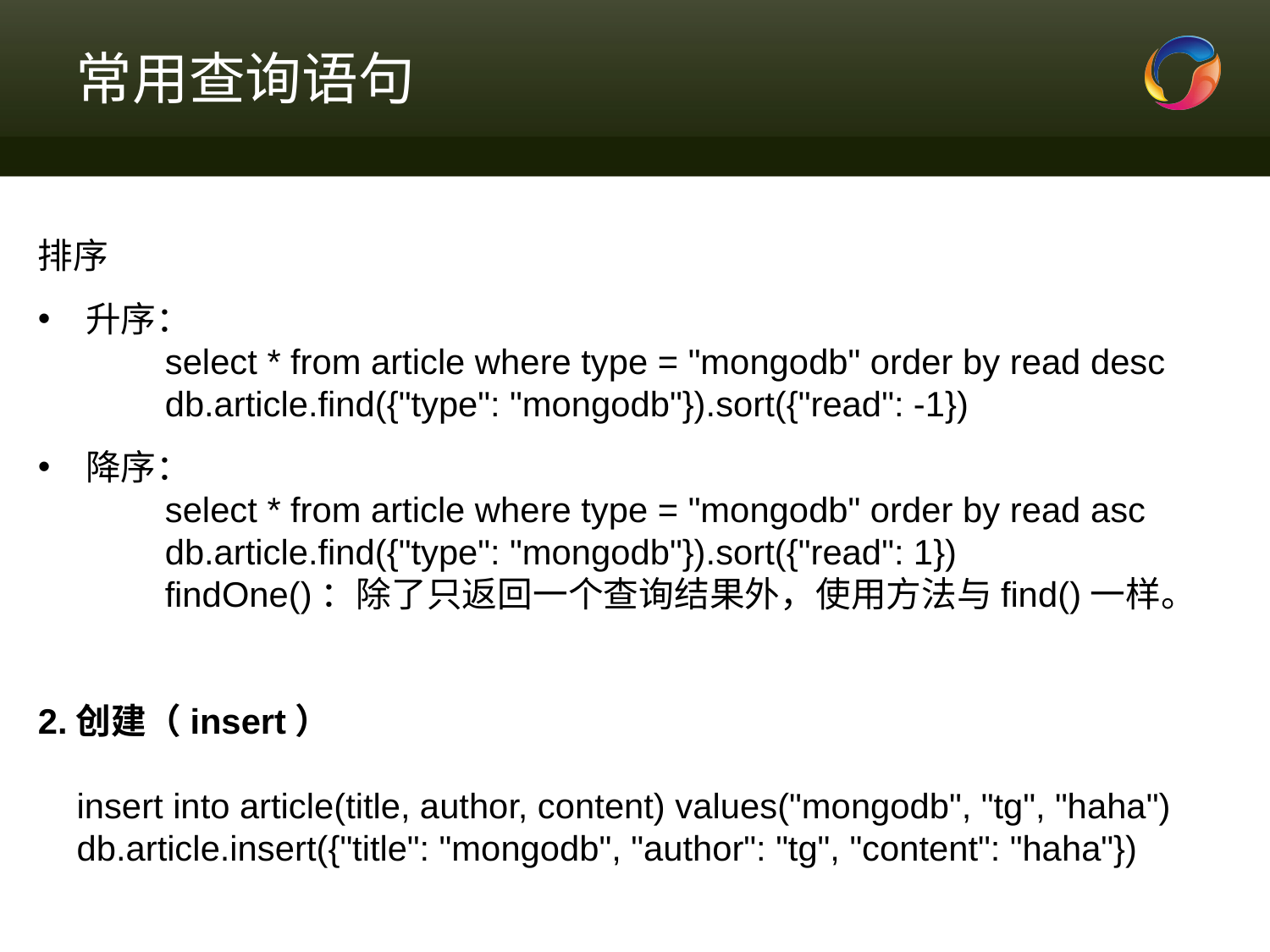

# 常用查询语句

排序
升序：
	select * from article where type = "mongodb" order by read desc
	db.article.find({"type": "mongodb"}).sort({"read": -1})
降序：
	select * from article where type = "mongodb" order by read asc
	db.article.find({"type": "mongodb"}).sort({"read": 1})
	findOne()：除了只返回一个查询结果外，使用方法与find()一样。

2.创建（insert）

    insert into article(title, author, content) values("mongodb", "tg", "haha")
    db.article.insert({"title": "mongodb", "author": "tg", "content": "haha"})